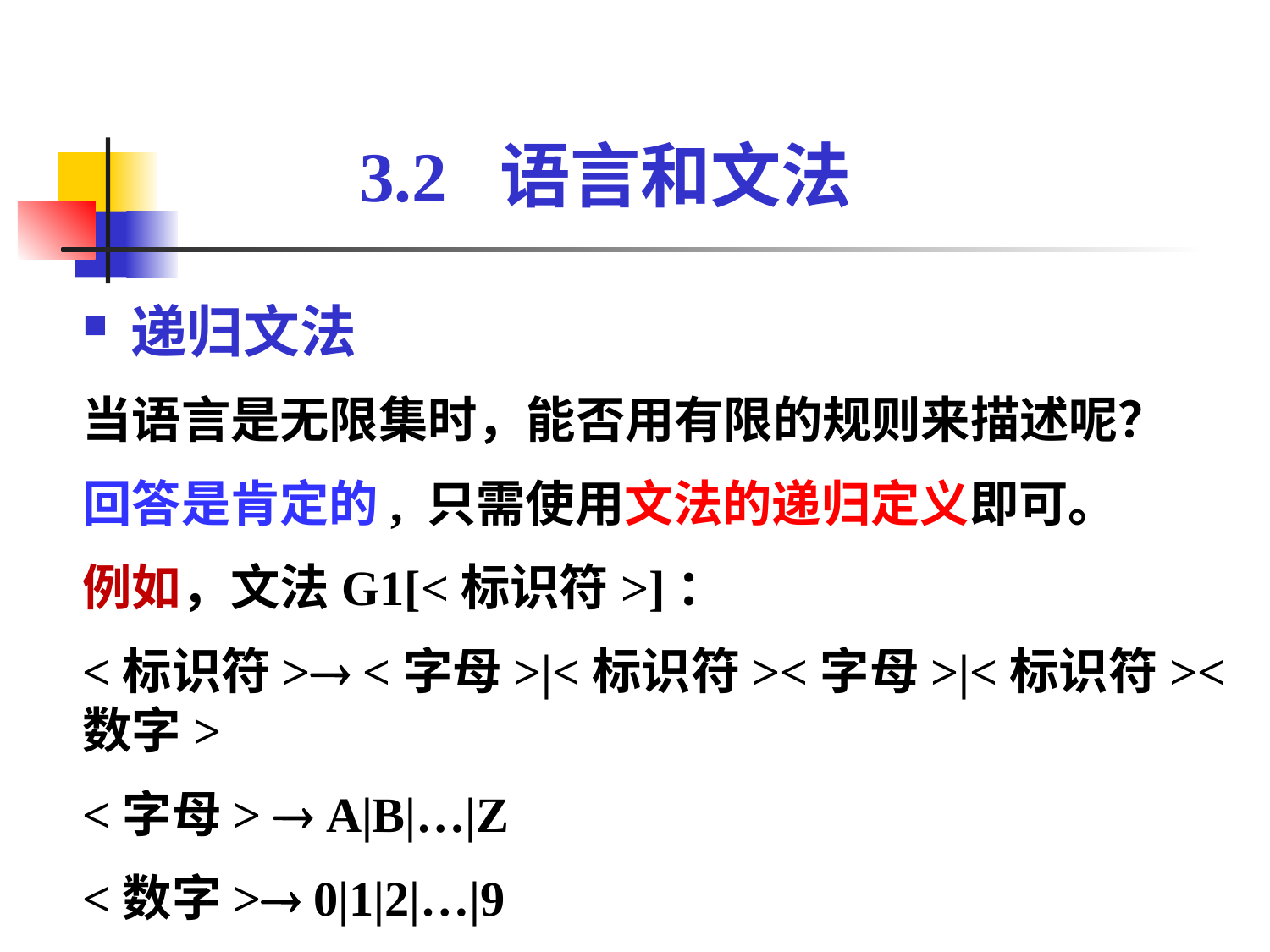

3.2  语言和文法

递归文法
当语言是无限集时，能否用有限的规则来描述呢？
回答是肯定的, 只需使用文法的递归定义即可。
例如，文法G1[<标识符>]：
<标识符>→ <字母>|<标识符><字母>|<标识符><数字>
<字母> → A|B|…|Z
<数字>→ 0|1|2|…|9